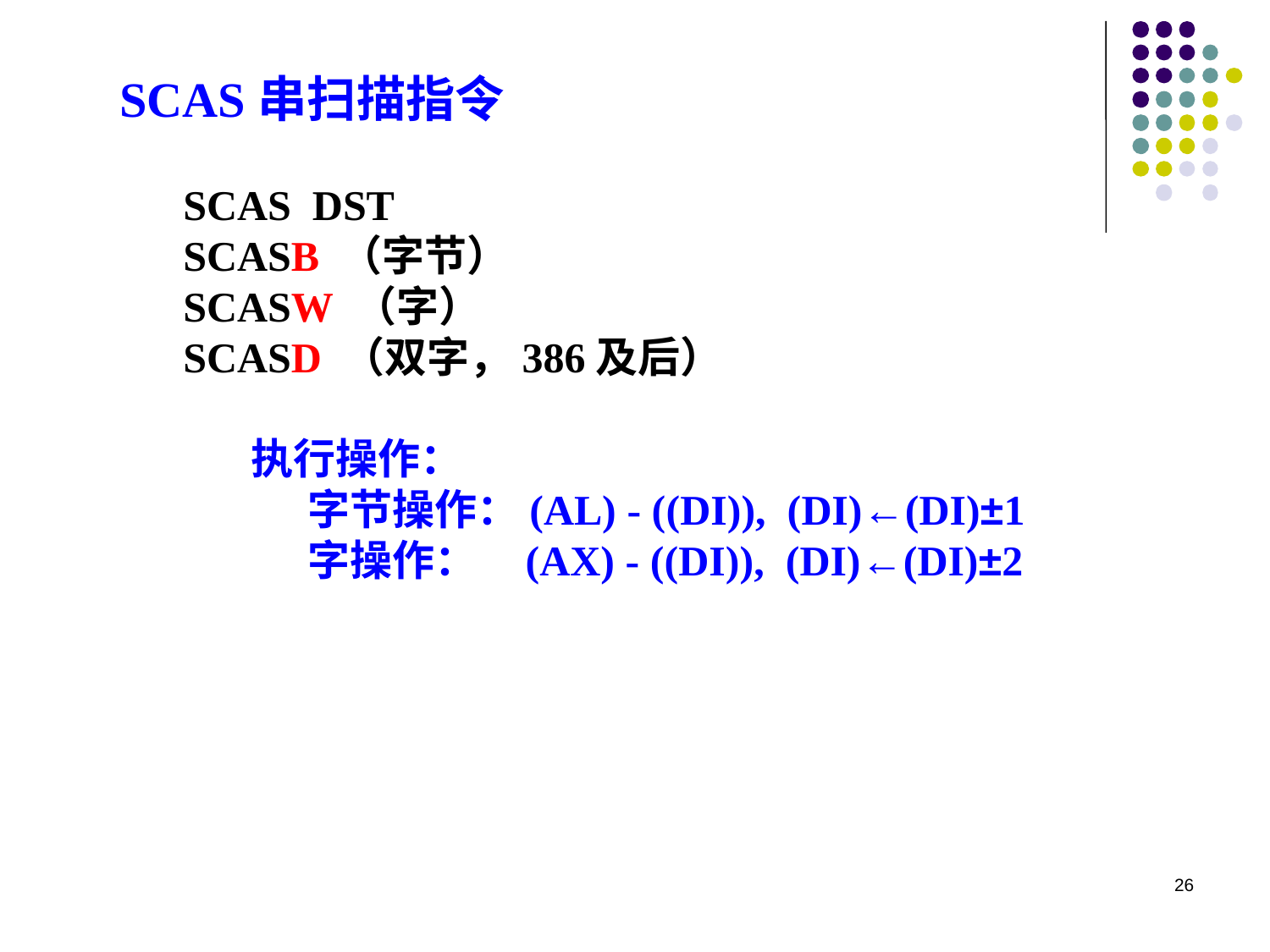

SCAS串扫描指令

SCAS  DST
SCASB （字节）
SCASW （字）
SCASD （双字，386及后）

      执行操作：
            字节操作：(AL) - ((DI)),  (DI)←(DI)±1
            字操作：    (AX) - ((DI)),  (DI)←(DI)±2
26